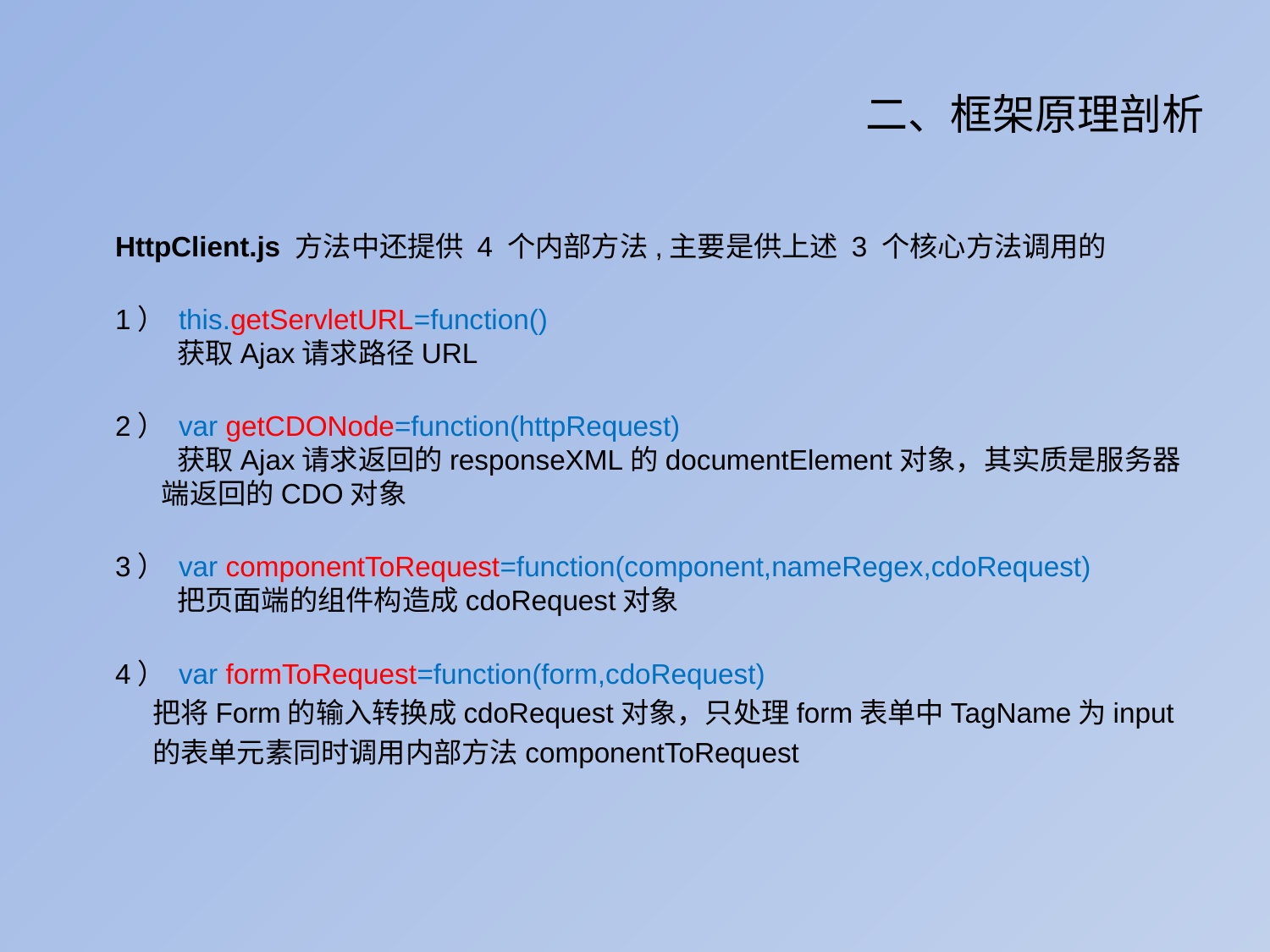

二、框架原理剖析
     HttpClient.js 方法中还提供 4 个内部方法,主要是供上述 3 个核心方法调用的
     1） this.getServletURL=function()
      获取Ajax请求路径URL
     2） var getCDONode=function(httpRequest)
      获取Ajax请求返回的responseXML的documentElement对象，其实质是服务器
      端返回的CDO对象
     3） var componentToRequest=function(component,nameRegex,cdoRequest)
      把页面端的组件构造成cdoRequest对象
     4） var formToRequest=function(form,cdoRequest)
           把将Form的输入转换成cdoRequest对象，只处理form表单中TagName为input
           的表单元素同时调用内部方法componentToRequest